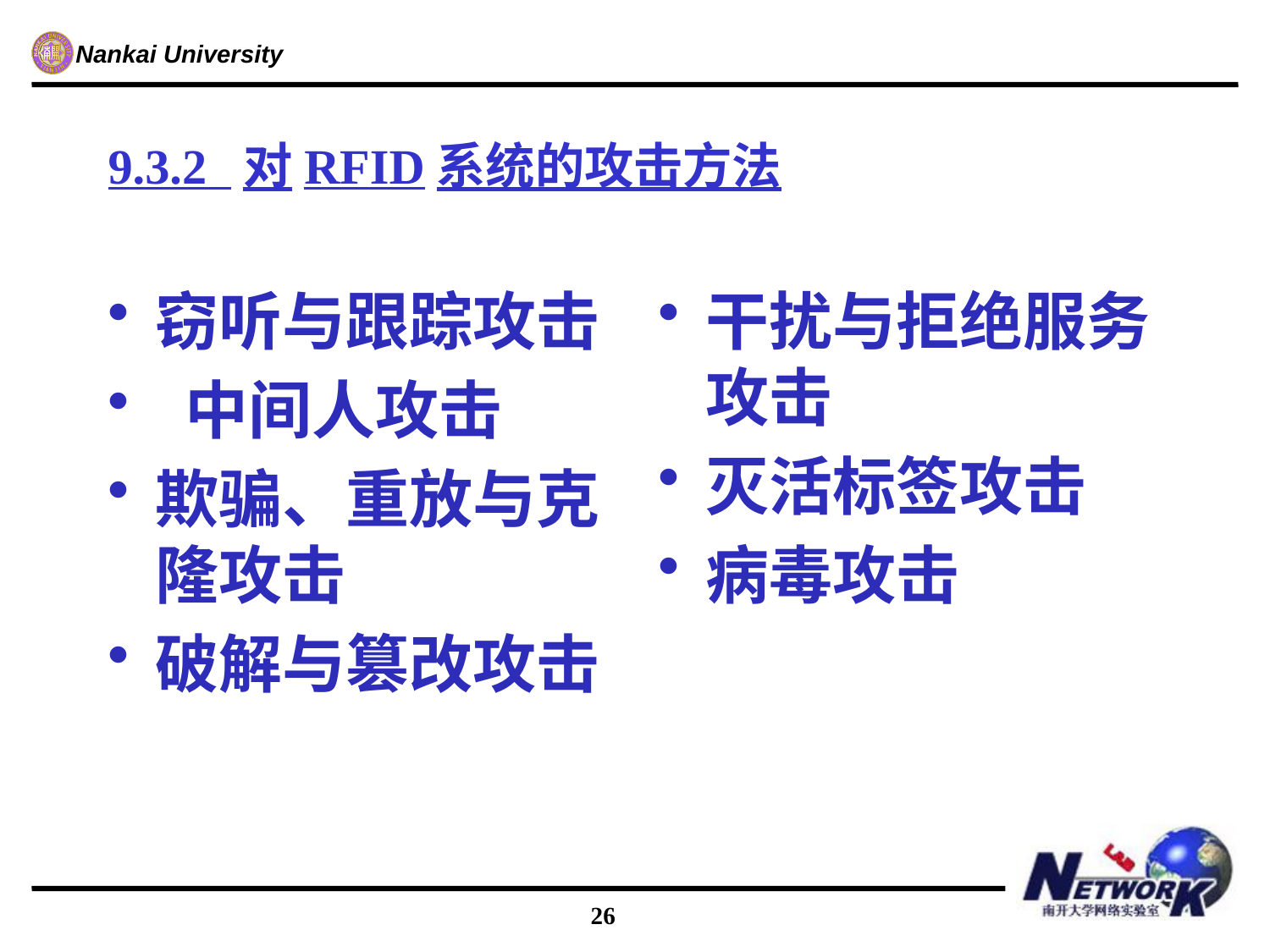

# 9.3.2  对RFID系统的攻击方法
窃听与跟踪攻击
 中间人攻击
欺骗、重放与克隆攻击
破解与篡改攻击
干扰与拒绝服务攻击
灭活标签攻击
病毒攻击
26